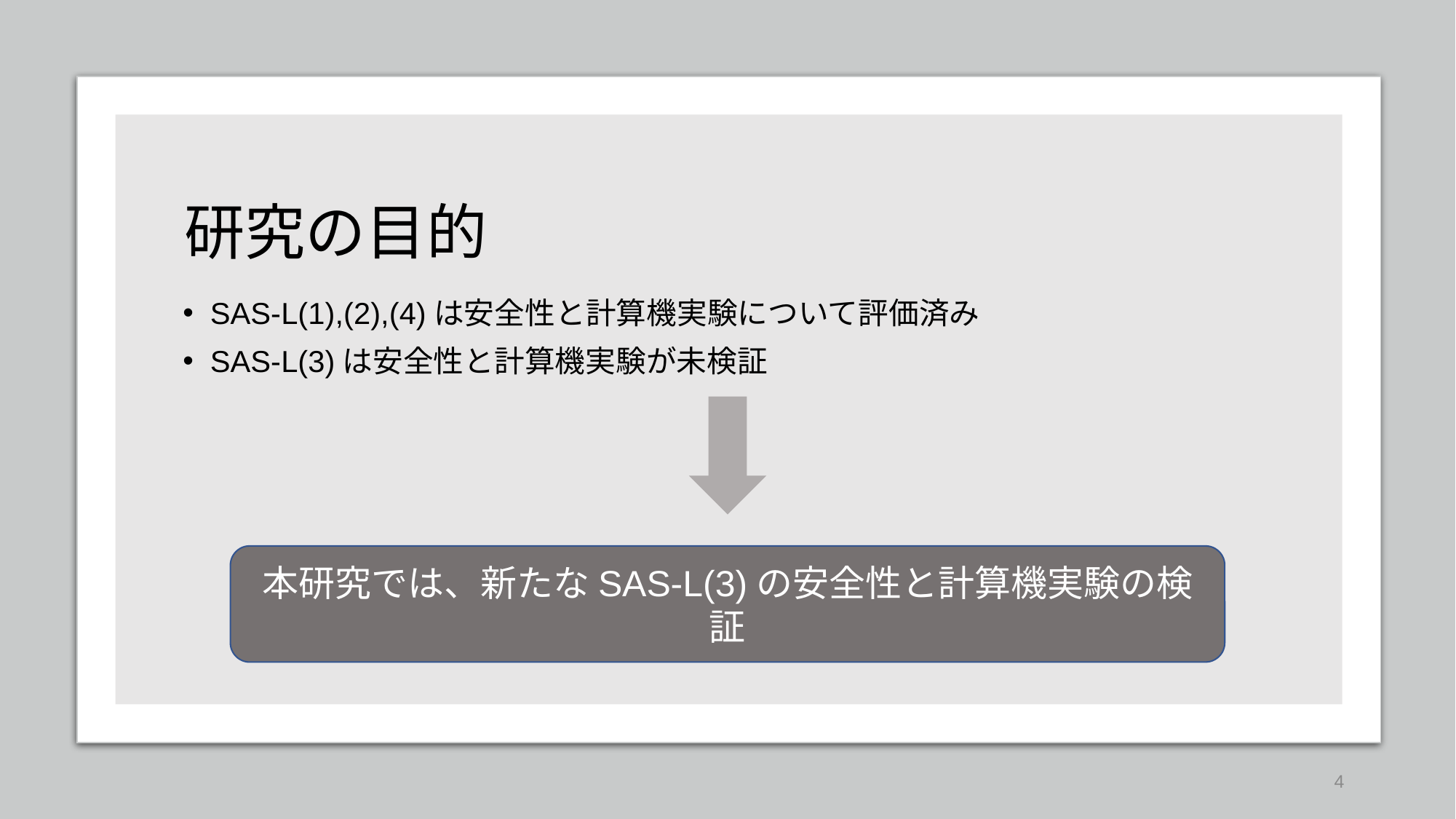

# 研究の目的
SAS-L(1),(2),(4)は安全性と計算機実験について評価済み
SAS-L(3)は安全性と計算機実験が未検証

本研究では、新たなSAS-L(3)の安全性と計算機実験の検証
4